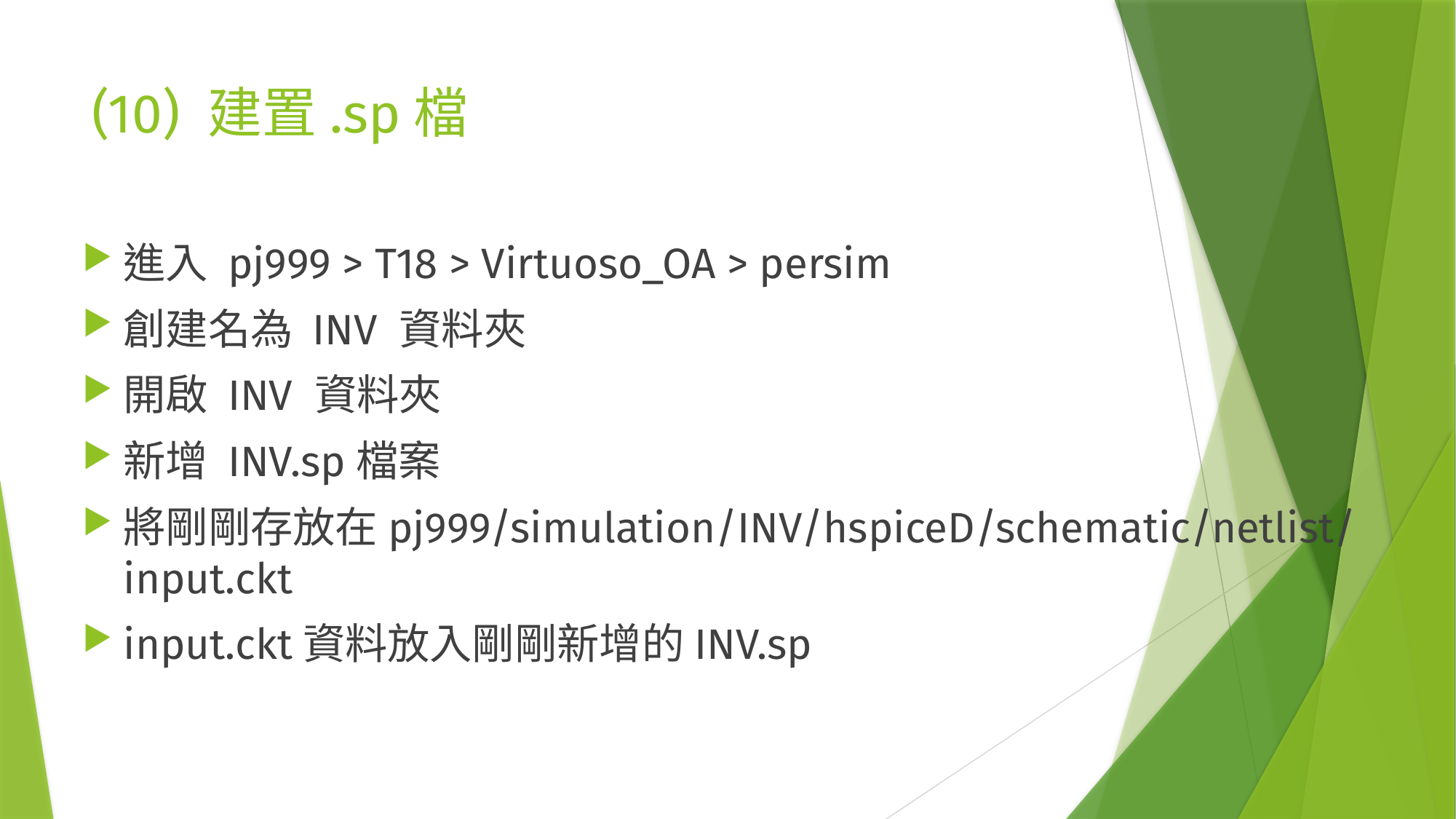

# (10) 建置.sp檔
進入 pj999 > T18 > Virtuoso_OA > persim
創建名為 INV 資料夾
開啟 INV 資料夾
新增 INV.sp檔案
將剛剛存放在pj999/simulation/INV/hspiceD/schematic/netlist/input.ckt
input.ckt資料放入剛剛新增的INV.sp